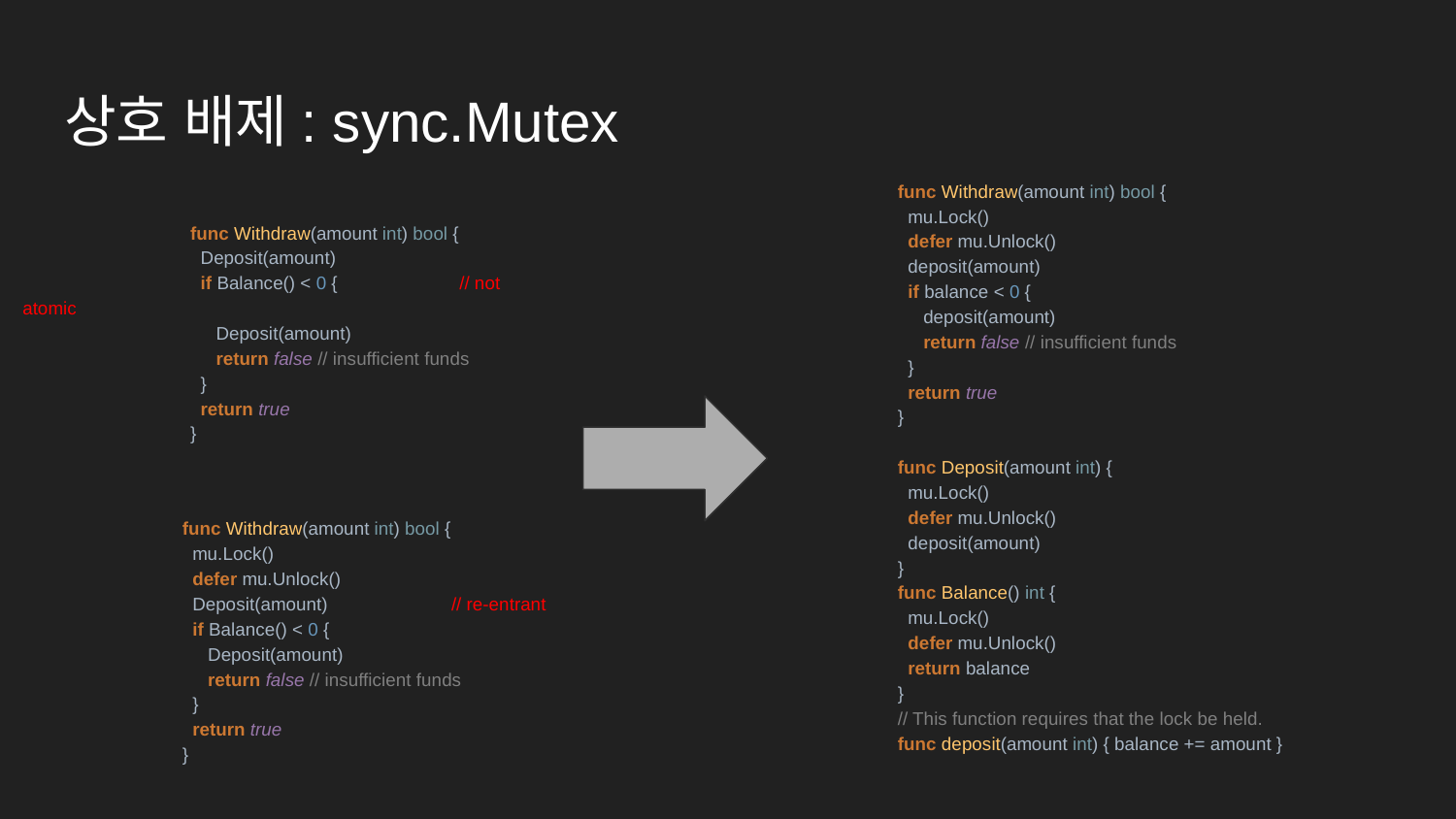

# 상호 배제: sync.Mutex
func Withdraw(amount int) bool {
  mu.Lock()
  defer mu.Unlock()
  deposit(amount)
  if balance < 0 {
     deposit(amount)
     return false // insufficient funds
  }
  return true
}

func Deposit(amount int) {
  mu.Lock()
  defer mu.Unlock()
  deposit(amount)
}
func Balance() int {
  mu.Lock()
  defer mu.Unlock()
  return balance
}
// This function requires that the lock be held.
func deposit(amount int) { balance += amount }

func Withdraw(amount int) bool {
  Deposit(amount)
  if Balance() < 0 {	// not atomic
     Deposit(amount)
     return false // insufficient funds
  }
  return true
}

func Withdraw(amount int) bool {
  mu.Lock()
  defer mu.Unlock()
  Deposit(amount)	// re-entrant
  if Balance() < 0 {
     Deposit(amount)
     return false // insufficient funds
  }
  return true
}